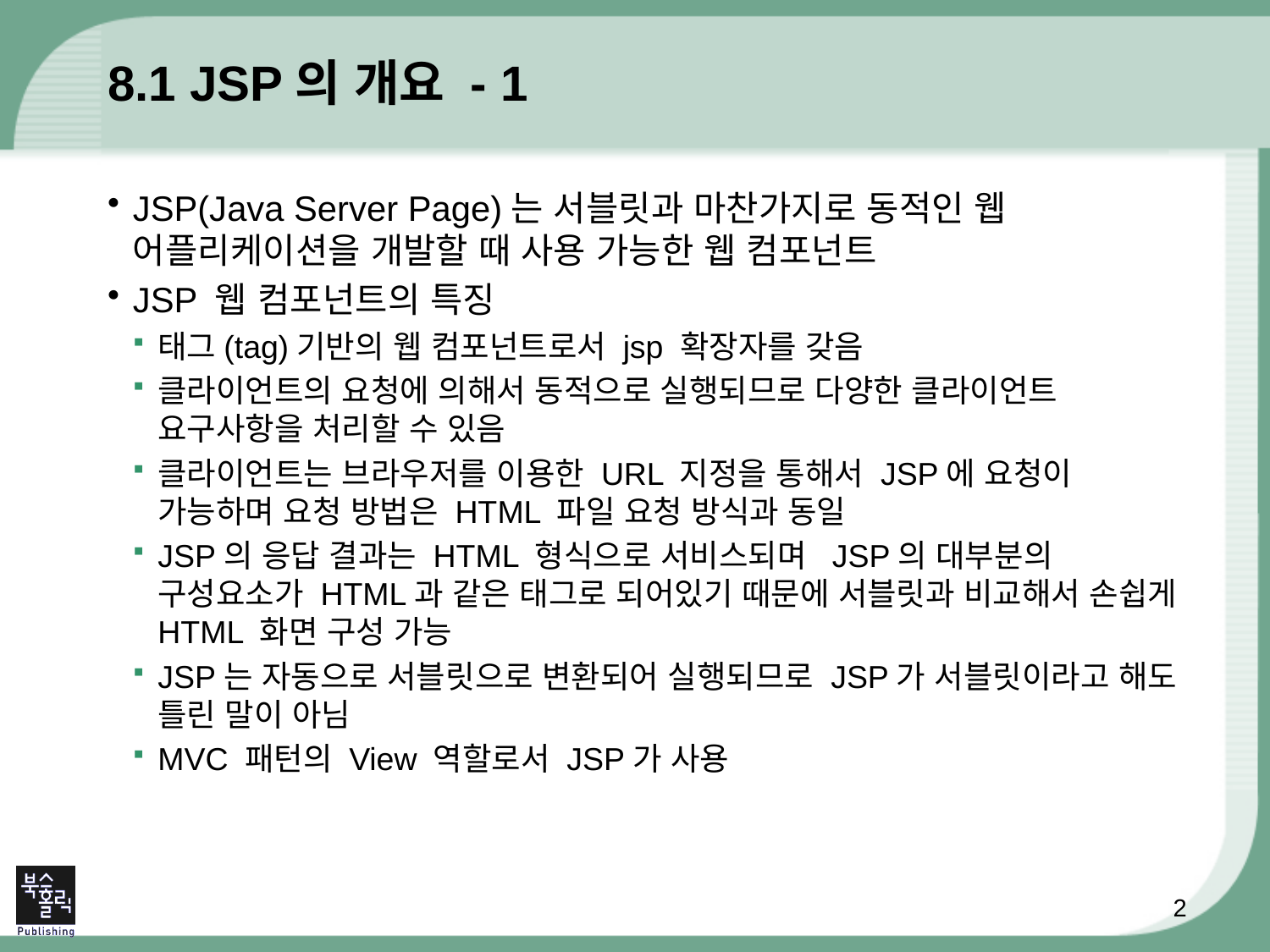

# 8.1 JSP의 개요 - 1
JSP(Java Server Page)는 서블릿과 마찬가지로 동적인 웹 어플리케이션을 개발할 때 사용 가능한 웹 컴포넌트
JSP 웹 컴포넌트의 특징
태그(tag)기반의 웹 컴포넌트로서 jsp 확장자를 갖음
클라이언트의 요청에 의해서 동적으로 실행되므로 다양한 클라이언트 요구사항을 처리할 수 있음
클라이언트는 브라우저를 이용한 URL 지정을 통해서 JSP에 요청이 가능하며 요청 방법은 HTML 파일 요청 방식과 동일
JSP의 응답 결과는 HTML 형식으로 서비스되며  JSP의 대부분의 구성요소가 HTML과 같은 태그로 되어있기 때문에 서블릿과 비교해서 손쉽게 HTML 화면 구성 가능
JSP는 자동으로 서블릿으로 변환되어 실행되므로 JSP가 서블릿이라고 해도 틀린 말이 아님
MVC 패턴의 View 역할로서 JSP가 사용
2